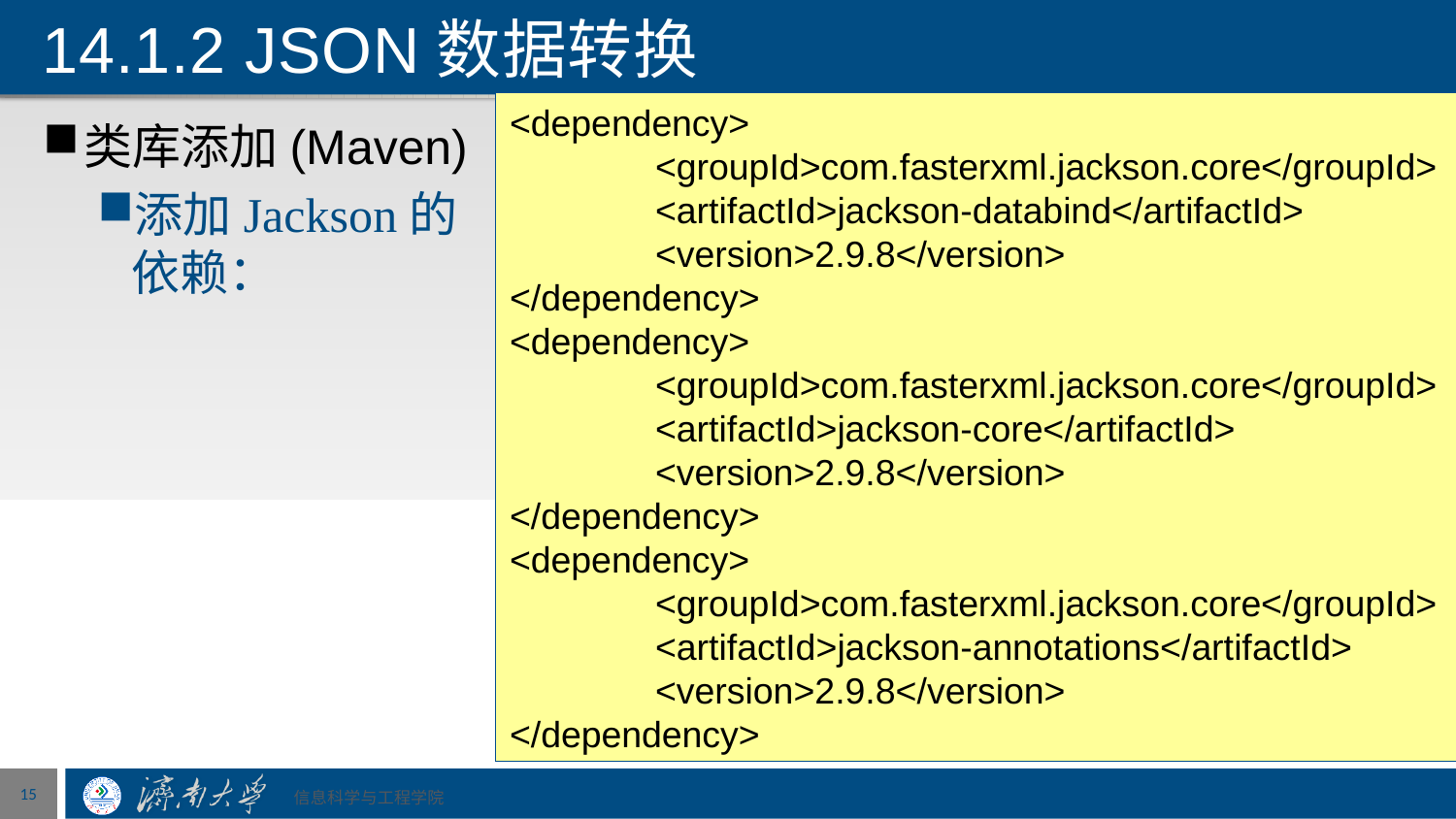

# 14.1.2 JSON数据转换
<dependency>
	<groupId>com.fasterxml.jackson.core</groupId>
	<artifactId>jackson-databind</artifactId>
	<version>2.9.8</version>
</dependency>
<dependency>
	<groupId>com.fasterxml.jackson.core</groupId>
	<artifactId>jackson-core</artifactId>
	<version>2.9.8</version>
</dependency>
<dependency>
	<groupId>com.fasterxml.jackson.core</groupId>
	<artifactId>jackson-annotations</artifactId>
	<version>2.9.8</version>
</dependency>
类库添加(Maven)
添加Jackson的依赖：